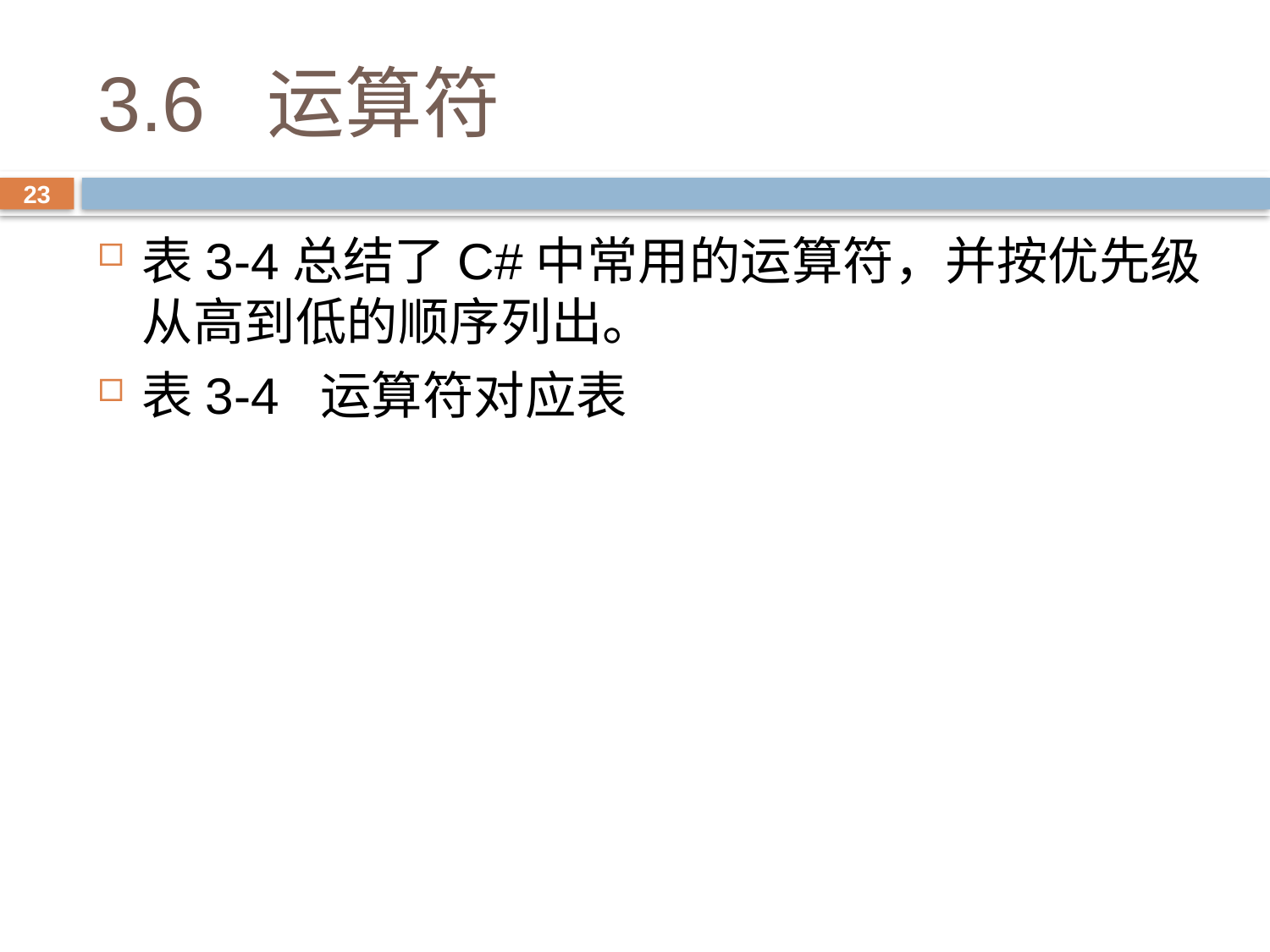

# 3.6  运算符
23
表3-4总结了C#中常用的运算符，并按优先级从高到低的顺序列出。
表3-4  运算符对应表